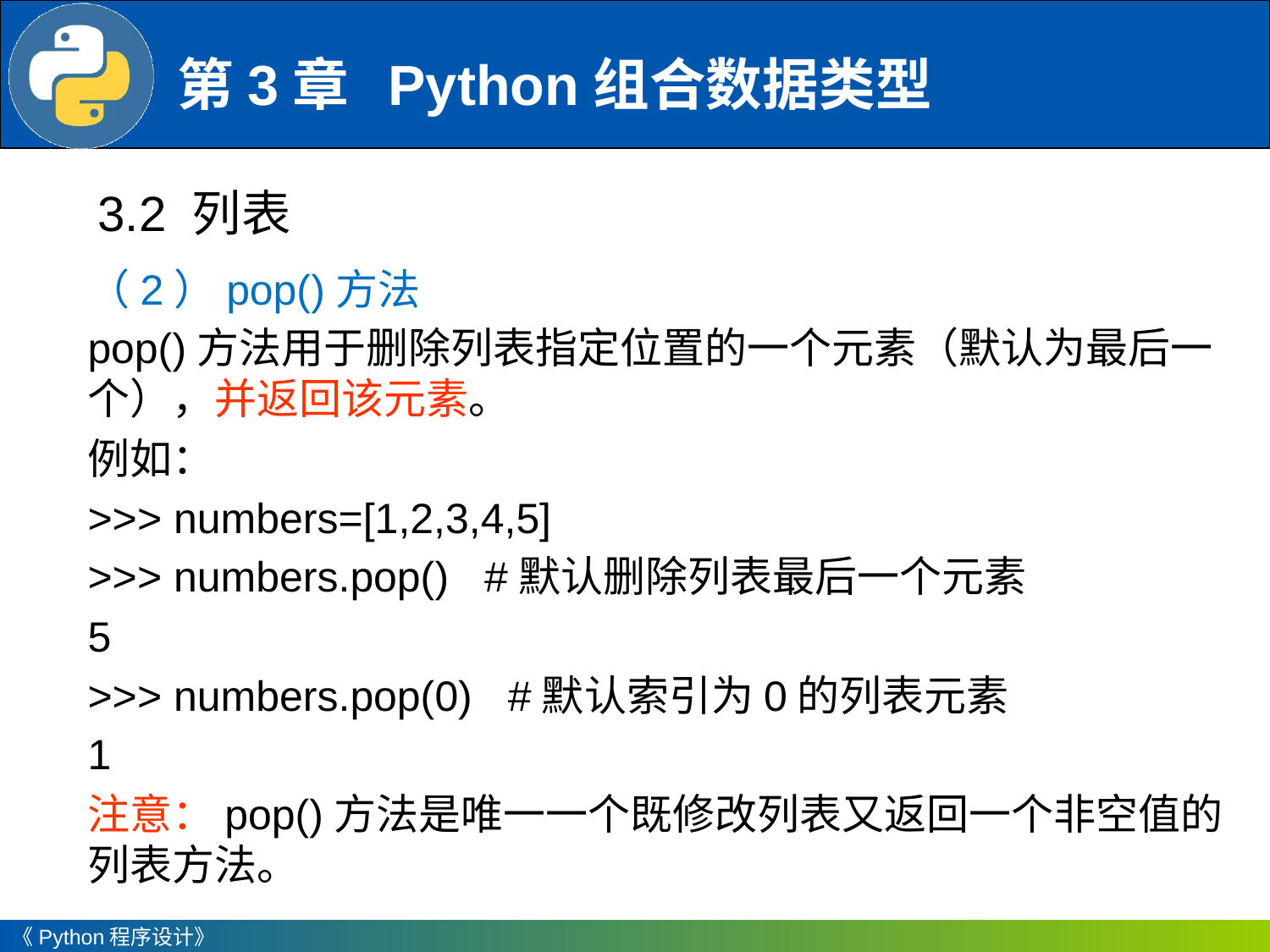

3.2 列表
（2）pop()方法
pop()方法用于删除列表指定位置的一个元素（默认为最后一个），并返回该元素。
例如：
>>> numbers=[1,2,3,4,5]
>>> numbers.pop()   #默认删除列表最后一个元素
5
>>> numbers.pop(0)   #默认索引为0的列表元素
1
注意：pop()方法是唯一一个既修改列表又返回一个非空值的列表方法。